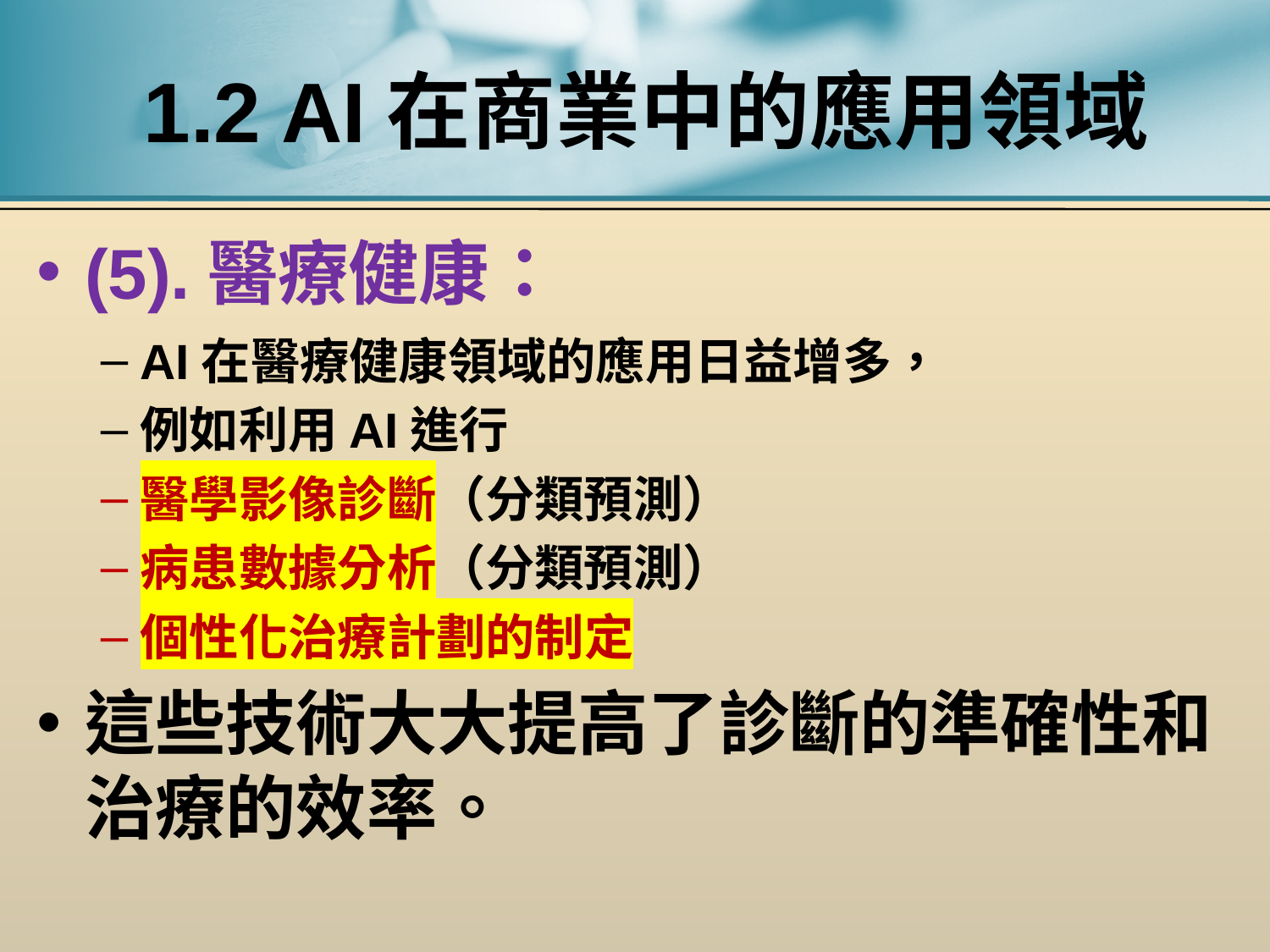

# 1.2 AI在商業中的應用領域
(5).醫療健康：
AI在醫療健康領域的應用日益增多，
例如利用AI進行
醫學影像診斷（分類預測）
病患數據分析（分類預測）
個性化治療計劃的制定
這些技術大大提高了診斷的準確性和治療的效率。